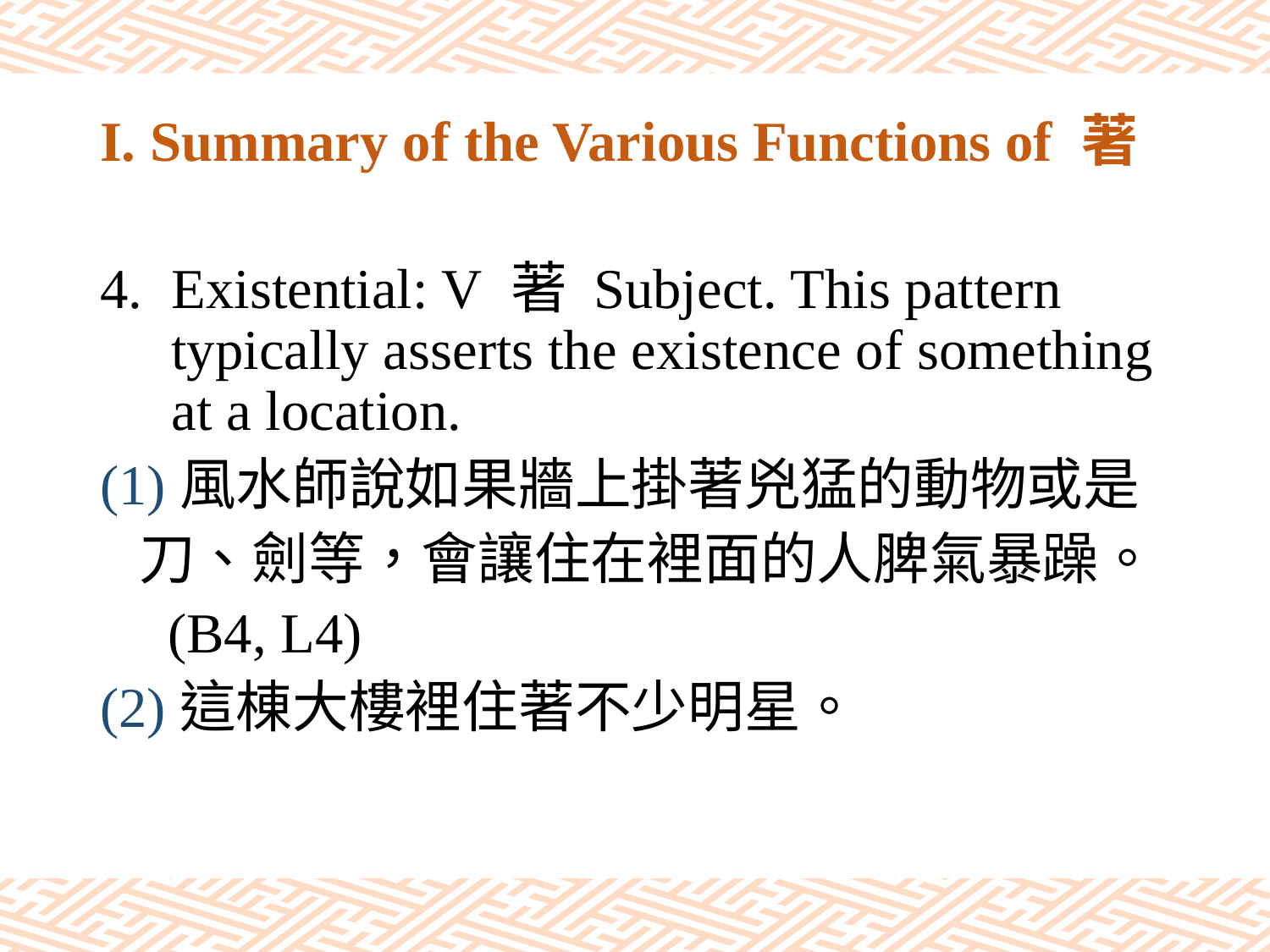

# I. Summary of the Various Functions of 著
Existential: V 著 Subject. This pattern typically asserts the existence of something at a location.
(1)風水師說如果牆上掛著兇猛的動物或是
  刀、劍等，會讓住在裡面的人脾氣暴躁。
  (B4, L4)
(2)這棟大樓裡住著不少明星。